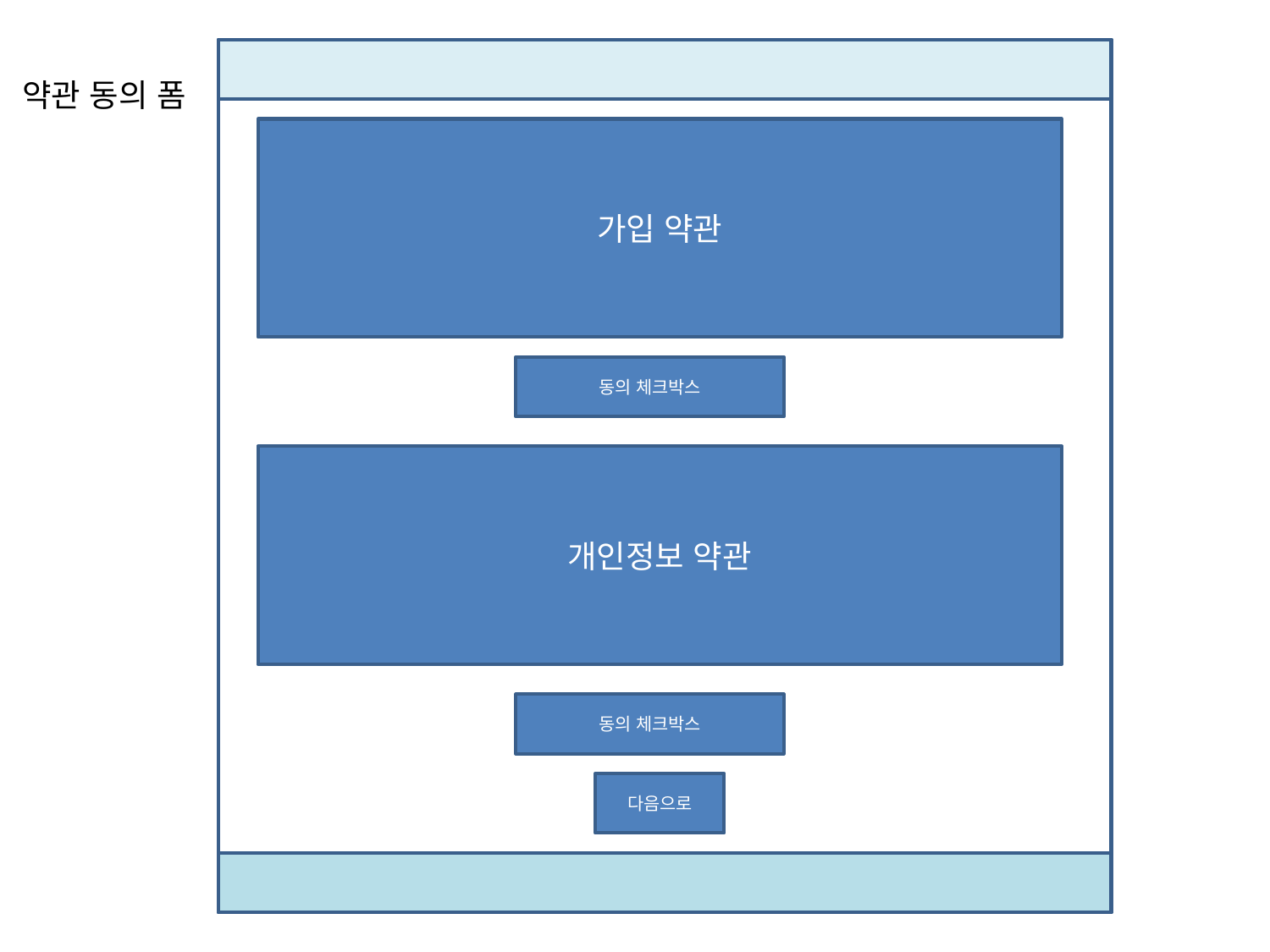

약관 동의 폼
가입 약관
동의 체크박스
개인정보 약관
동의 체크박스
다음으로